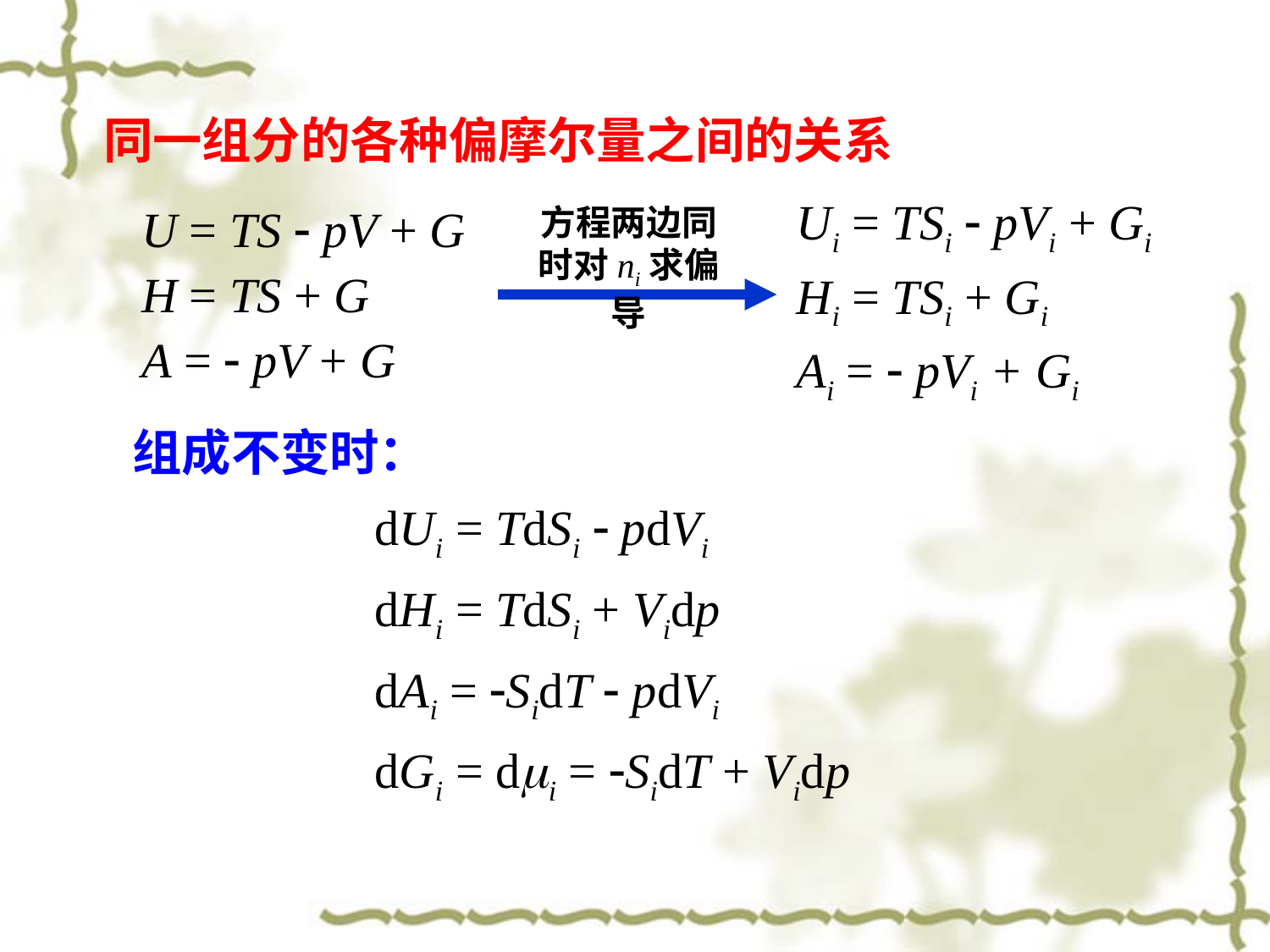

同一组分的各种偏摩尔量之间的关系
U = TS − pV + G
H = TS + G
A = − pV + G
方程两边同时对ni求偏导
Ui = TSi − pVi + Gi
Hi = TSi + Gi
Ai = − pVi + Gi
组成不变时：
dUi = TdSi − pdVi
dHi = TdSi + Vidp
dAi = −SidT − pdVi
dGi = dμi = −SidT + Vidp